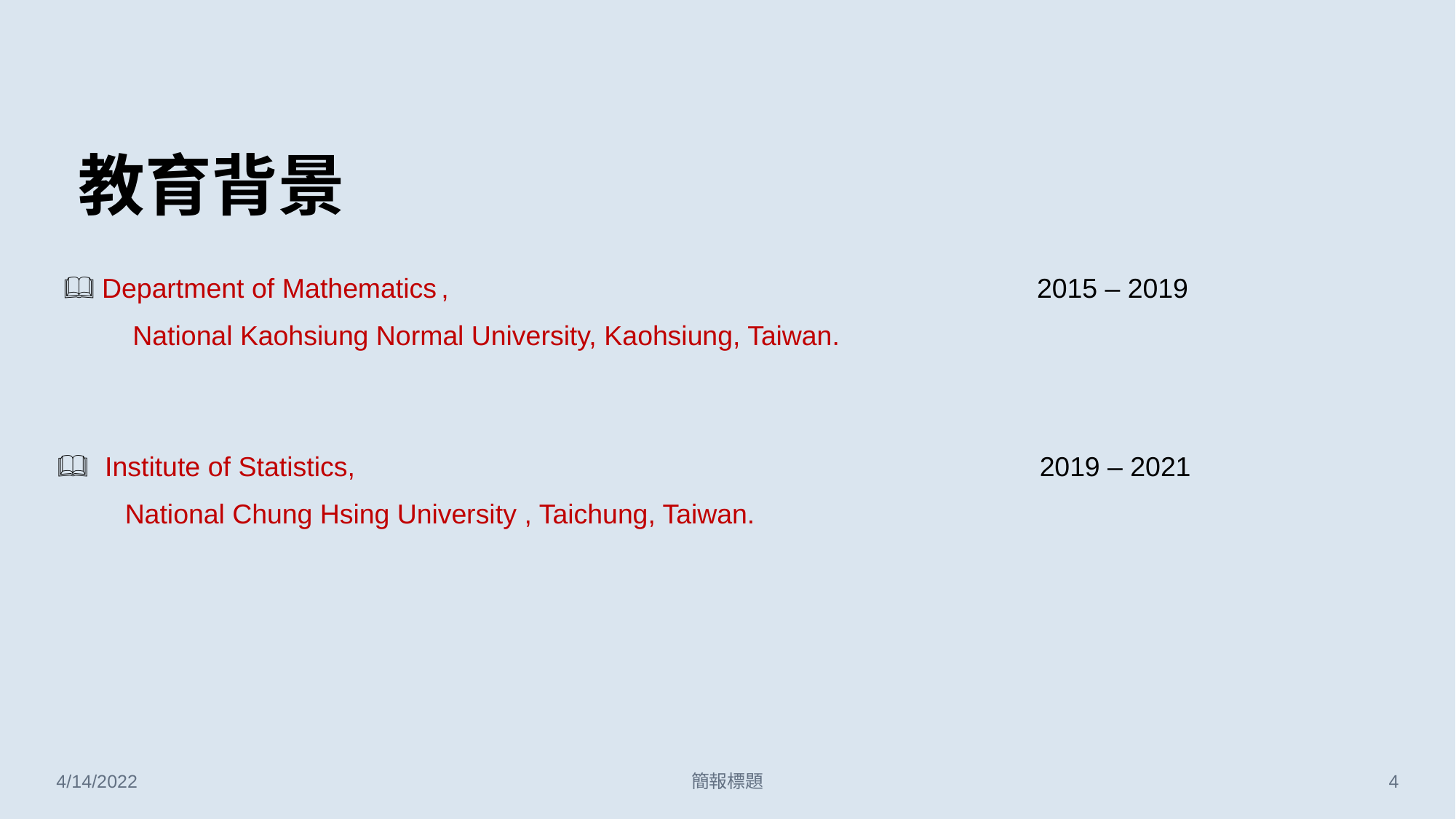

教育背景

 🕮 Department of Mathematics ,                                                                             2015 – 2019

          National Kaohsiung Normal University, Kaohsiung, Taiwan.

🕮  Institute of Statistics,                                                                                                                                                                                                      2019 – 2021

         National Chung Hsing University , Taichung, Taiwan.

4/14/2022
簡報標題
4